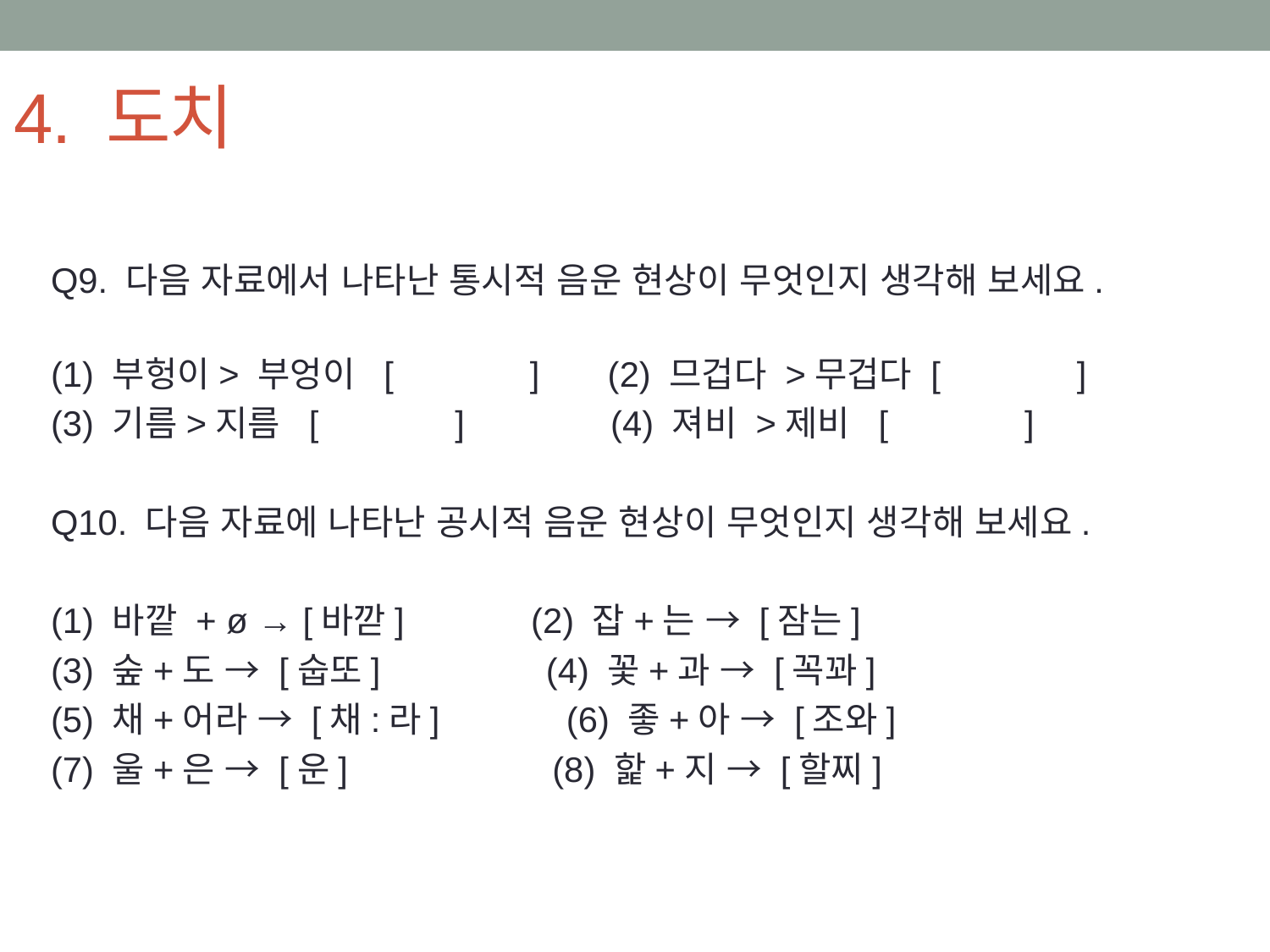

# 4. 도치

Q9. 다음 자료에서 나타난 통시적 음운 현상이 무엇인지 생각해 보세요.

(1) 부헝이> 부엉이  [              ]       (2) 므겁다 >무겁다 [              ]
(3) 기름>지름  [              ]               (4) 져비 >제비  [              ]

Q10. 다음 자료에 나타난 공시적 음운 현상이 무엇인지 생각해 보세요.

(1) 바깥 + ø → [바깓]             (2) 잡+는 → [잠는]
(3) 숲+도 → [숩또]                 (4) 꽃+과 → [꼭꽈]
(5) 채+어라 → [채:라]             (6) 좋+아 → [조와]
(7) 울+은 → [운]                     (8) 핥+지 → [할찌]